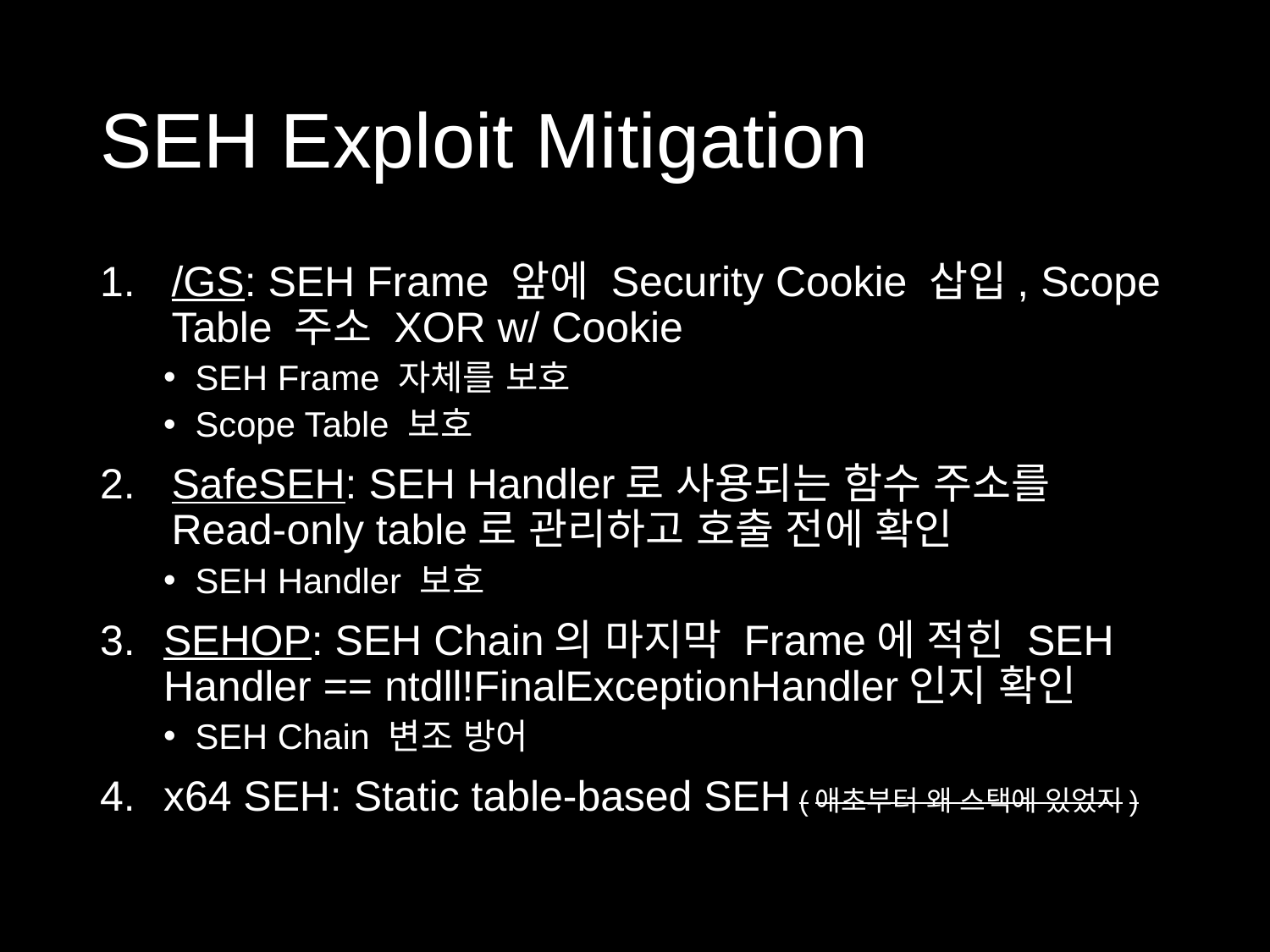

# SEH Exploit Mitigation
/GS: SEH Frame 앞에 Security Cookie 삽입, Scope Table 주소 XOR w/ Cookie
SEH Frame 자체를 보호
Scope Table 보호
SafeSEH: SEH Handler로 사용되는 함수 주소를 Read-only table로 관리하고 호출 전에 확인
SEH Handler 보호
SEHOP: SEH Chain의 마지막 Frame에 적힌 SEH Handler == ntdll!FinalExceptionHandler인지 확인
SEH Chain 변조 방어
x64 SEH: Static table-based SEH (애초부터 왜 스택에 있었지)